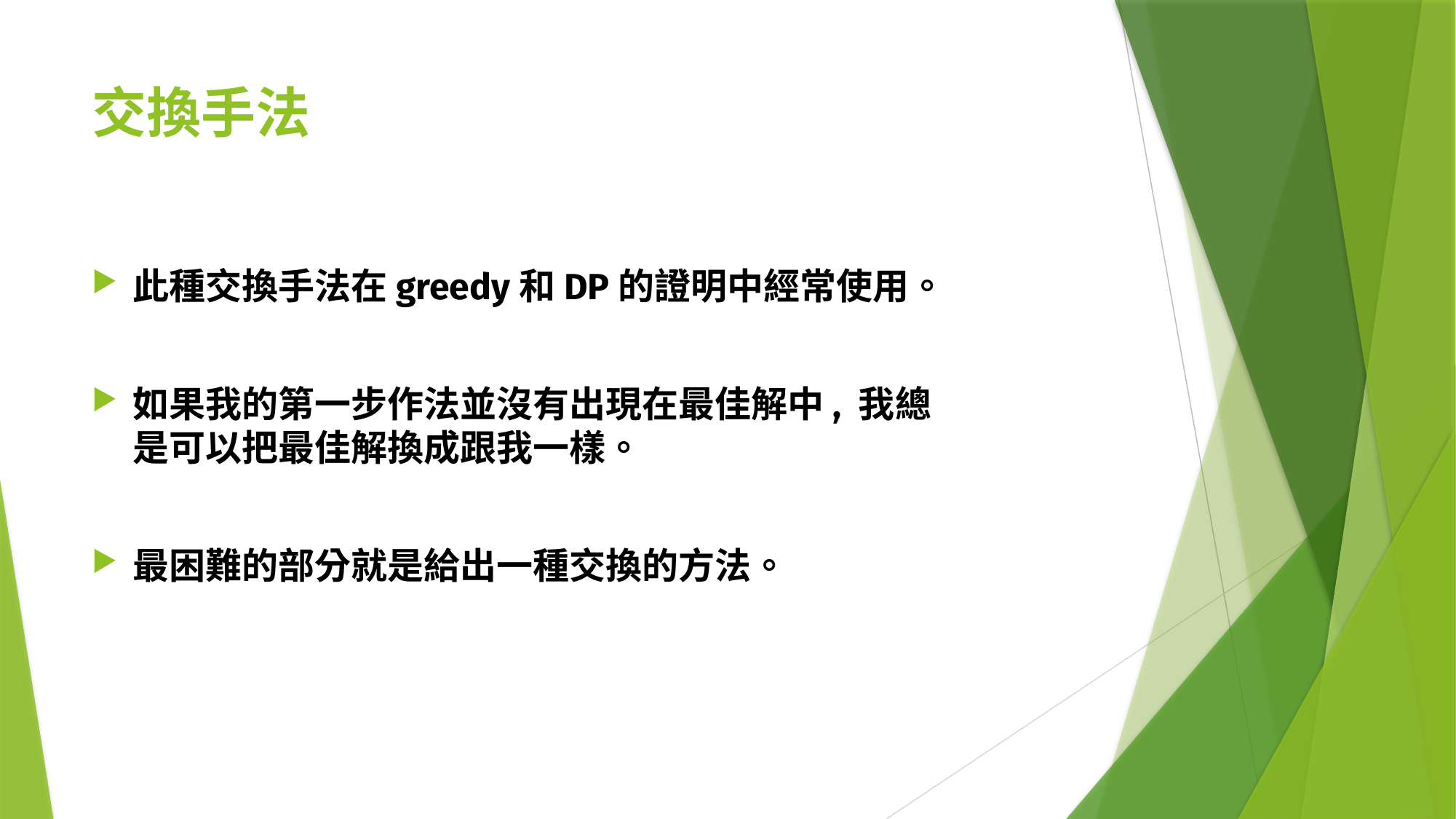

# 交換手法
此種交換手法在greedy和DP的證明中經常使用。

如果我的第一步作法並沒有出現在最佳解中, 我總是可以把最佳解換成跟我一樣。

最困難的部分就是給出一種交換的方法。